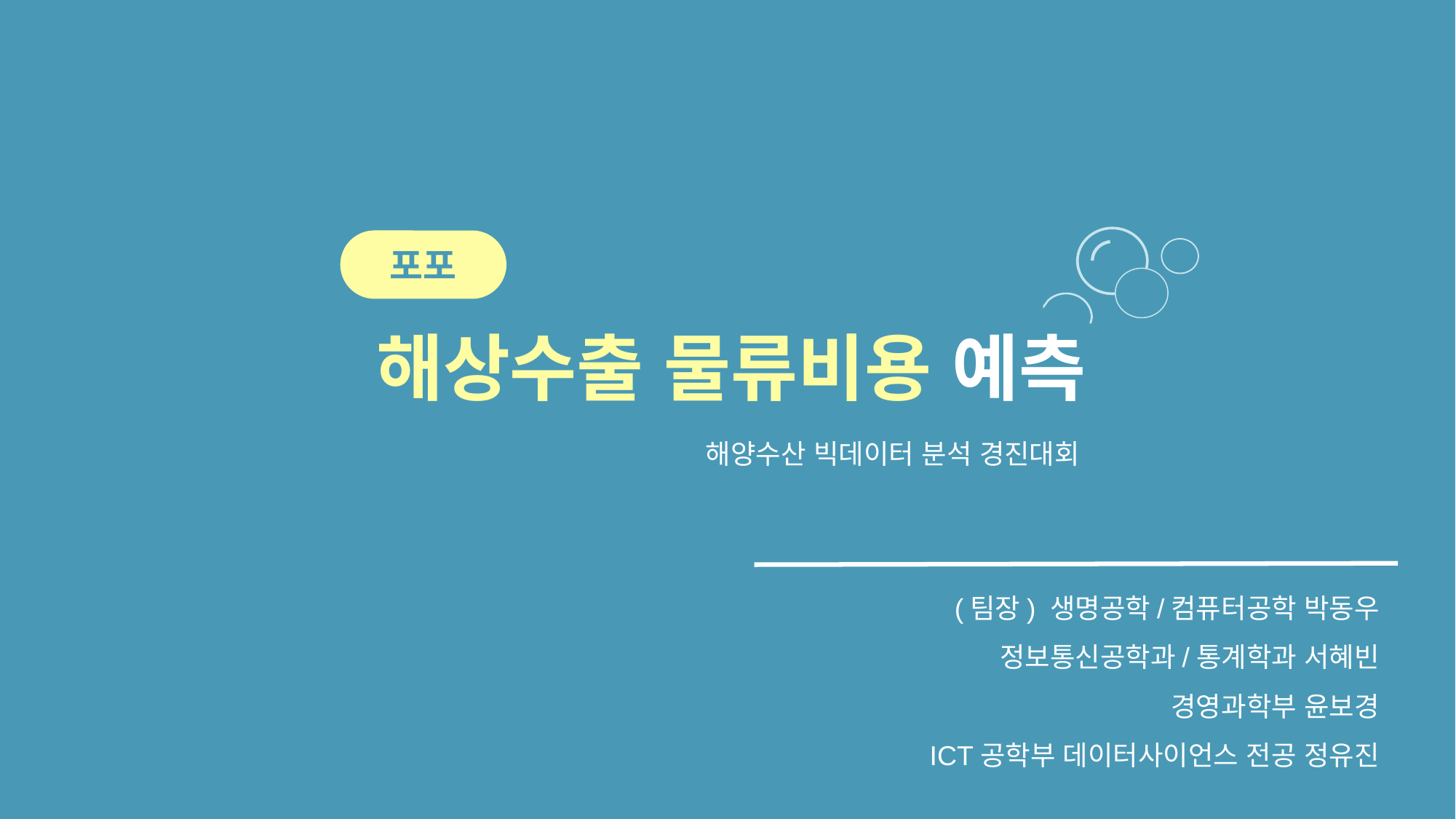

포포
해상수출 물류비용 예측
해양수산 빅데이터 분석 경진대회
(팀장) 생명공학/컴퓨터공학 박동우
정보통신공학과/통계학과 서혜빈
경영과학부 윤보경
ICT공학부 데이터사이언스 전공 정유진